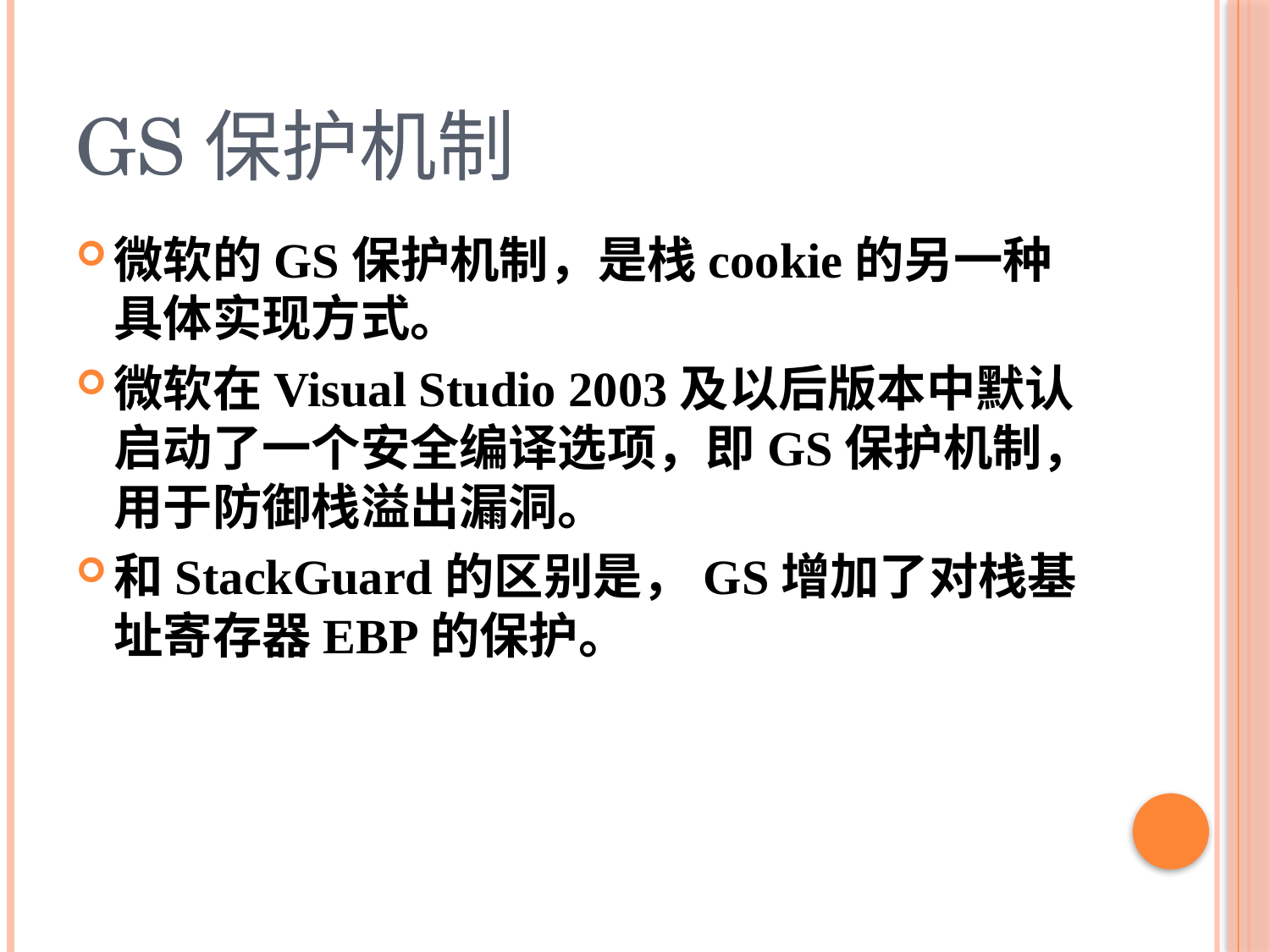

# GS保护机制
微软的GS保护机制，是栈cookie的另一种具体实现方式。
微软在Visual Studio 2003及以后版本中默认启动了一个安全编译选项，即GS保护机制，用于防御栈溢出漏洞。
和StackGuard的区别是，GS增加了对栈基址寄存器EBP的保护。